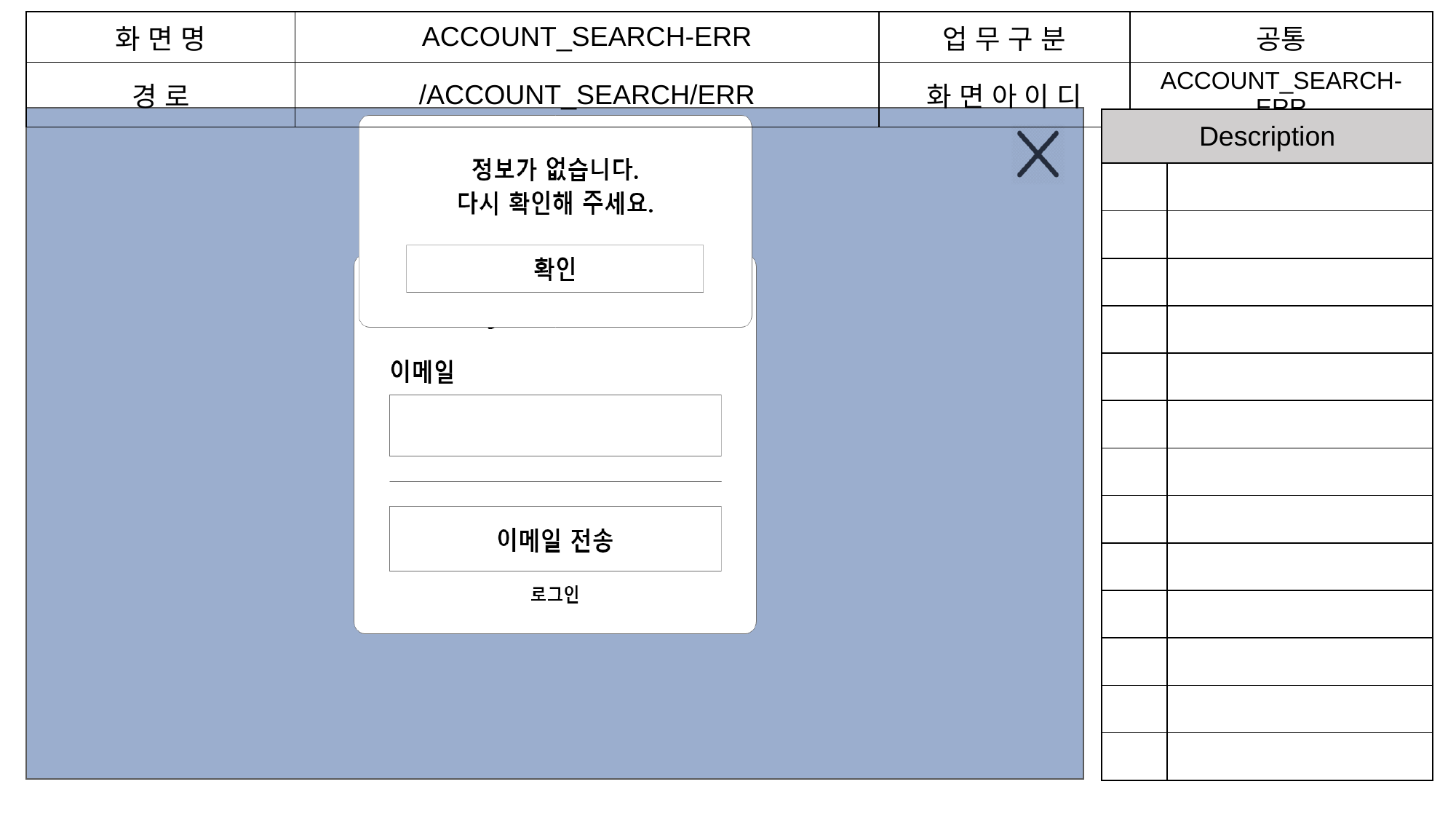

| 화 면 명 | ACCOUNT\_SEARCH-ERR | 업 무 구 분 | 공통 |
| --- | --- | --- | --- |
| 경 로 | /ACCOUNT\_SEARCH/ERR | 화 면 아 이 디 | ACCOUNT\_SEARCH-ERR |

| Description |  |
| --- | --- |
|  |  |
|  |  |
|  |  |
|  |  |
|  |  |
|  |  |
|  |  |
|  |  |
|  |  |
|  |  |
|  |  |
|  |  |
|  |  |